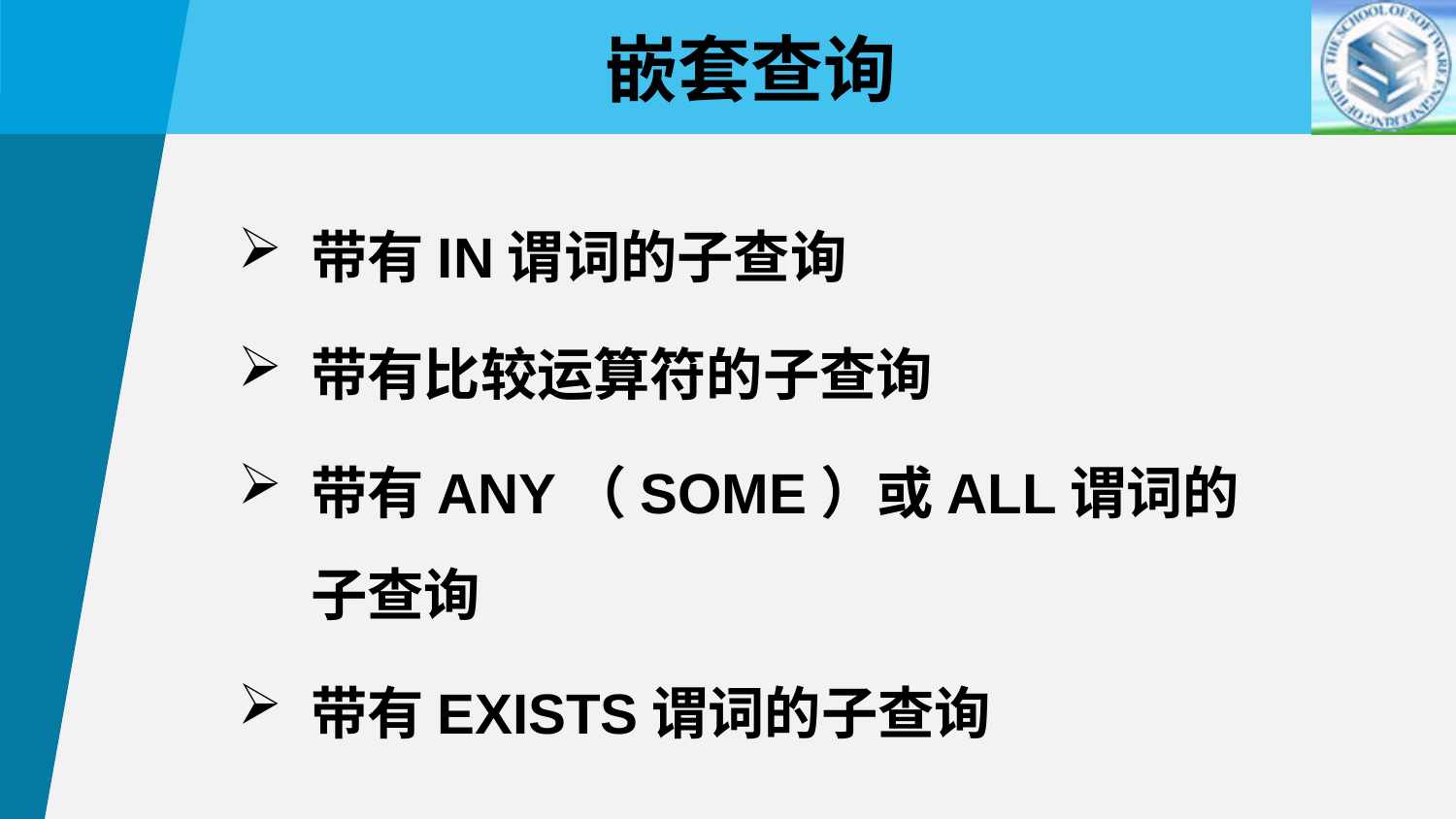

嵌套查询
带有IN谓词的子查询
带有比较运算符的子查询
带有ANY（SOME）或ALL谓词的子查询
带有EXISTS谓词的子查询